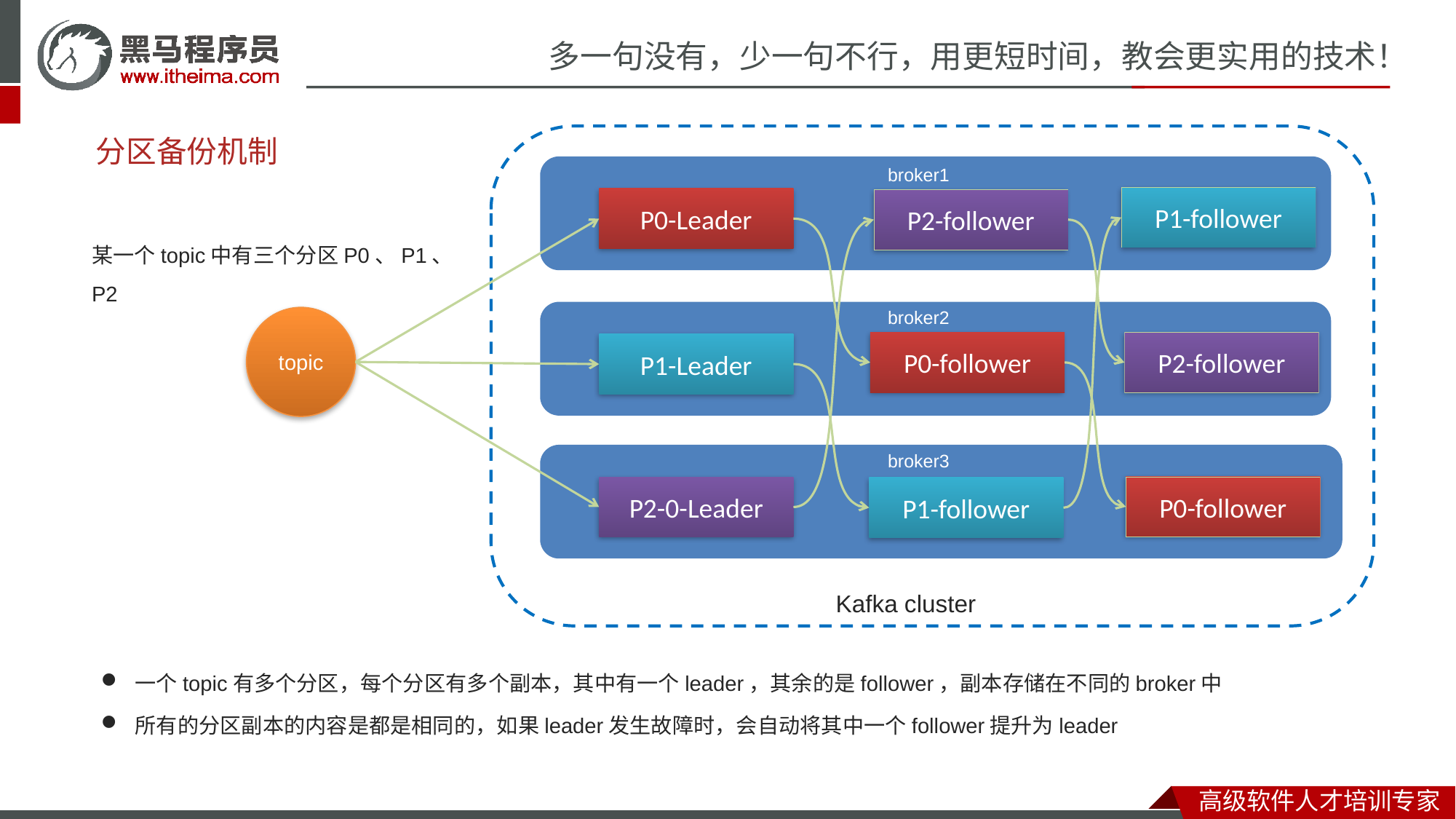

# 分区备份机制

broker1

P1-follower
P0-Leader
P2-follower
某一个topic中有三个分区P0、P1、P2
broker2

topic
P0-follower
P2-follower
P1-Leader
broker3

P0-follower
P2-0-Leader
P1-follower
Kafka cluster
一个topic有多个分区，每个分区有多个副本，其中有一个leader，其余的是follower，副本存储在不同的broker中
所有的分区副本的内容是都是相同的，如果leader发生故障时，会自动将其中一个follower提升为leader